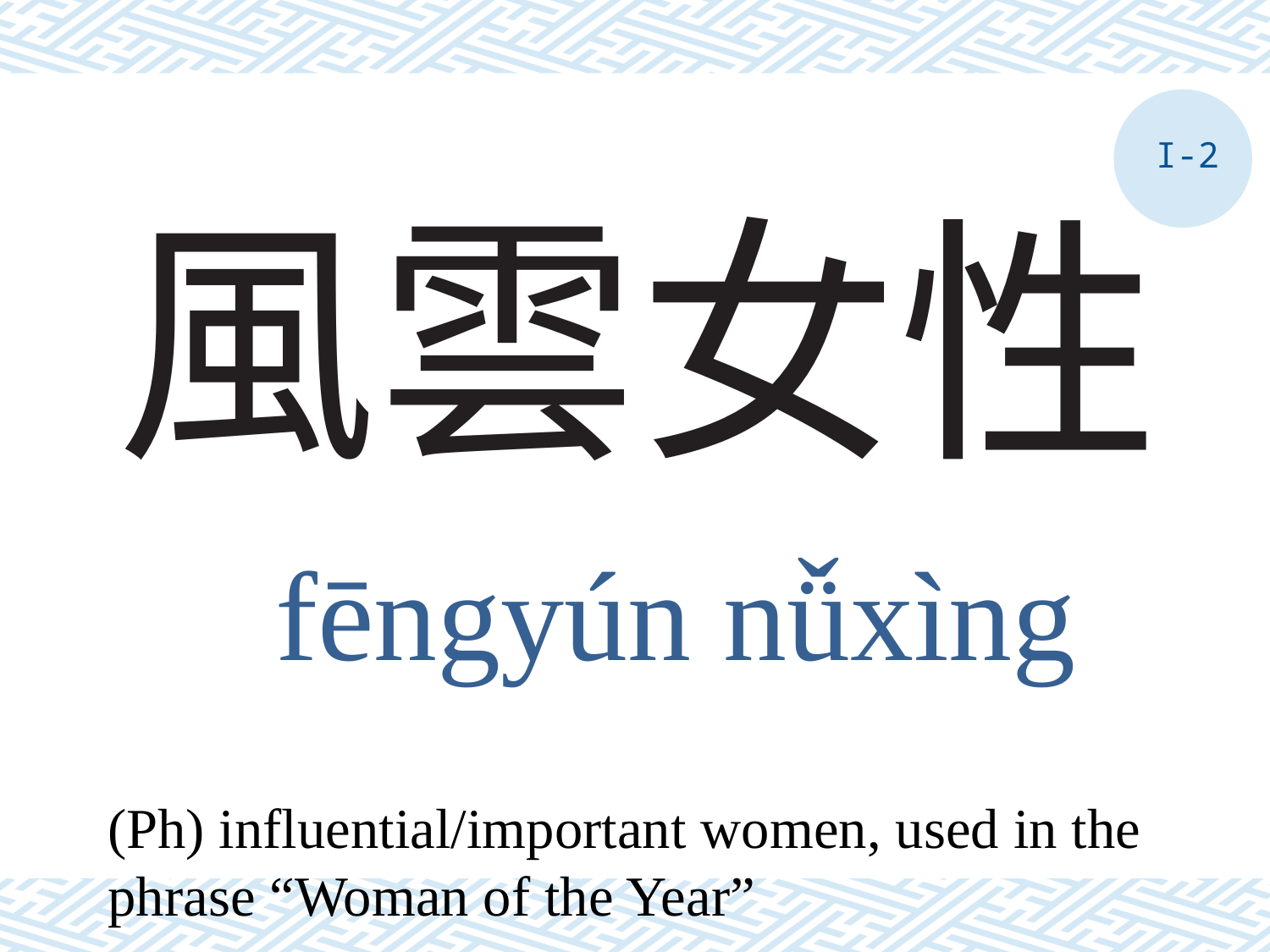

I-2

# 風雲女性
fēngyún nǚxìng
(Ph) influential/important women, used in the phrase “Woman of the Year”